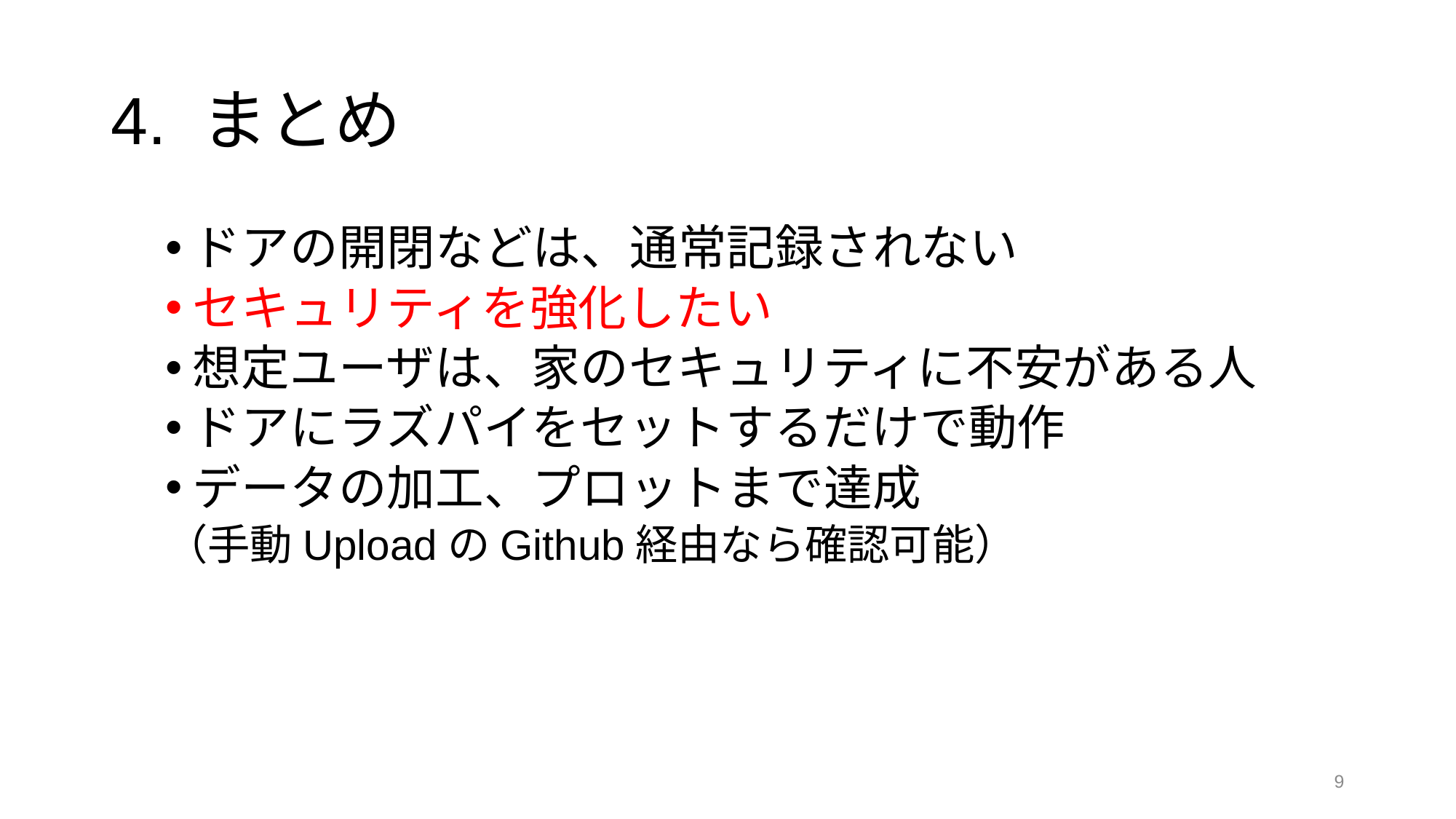

# 4. まとめ
ドアの開閉などは、通常記録されない
セキュリティを強化したい
想定ユーザは、家のセキュリティに不安がある人
ドアにラズパイをセットするだけで動作
データの加工、プロットまで達成
（手動UploadのGithub経由なら確認可能）

9